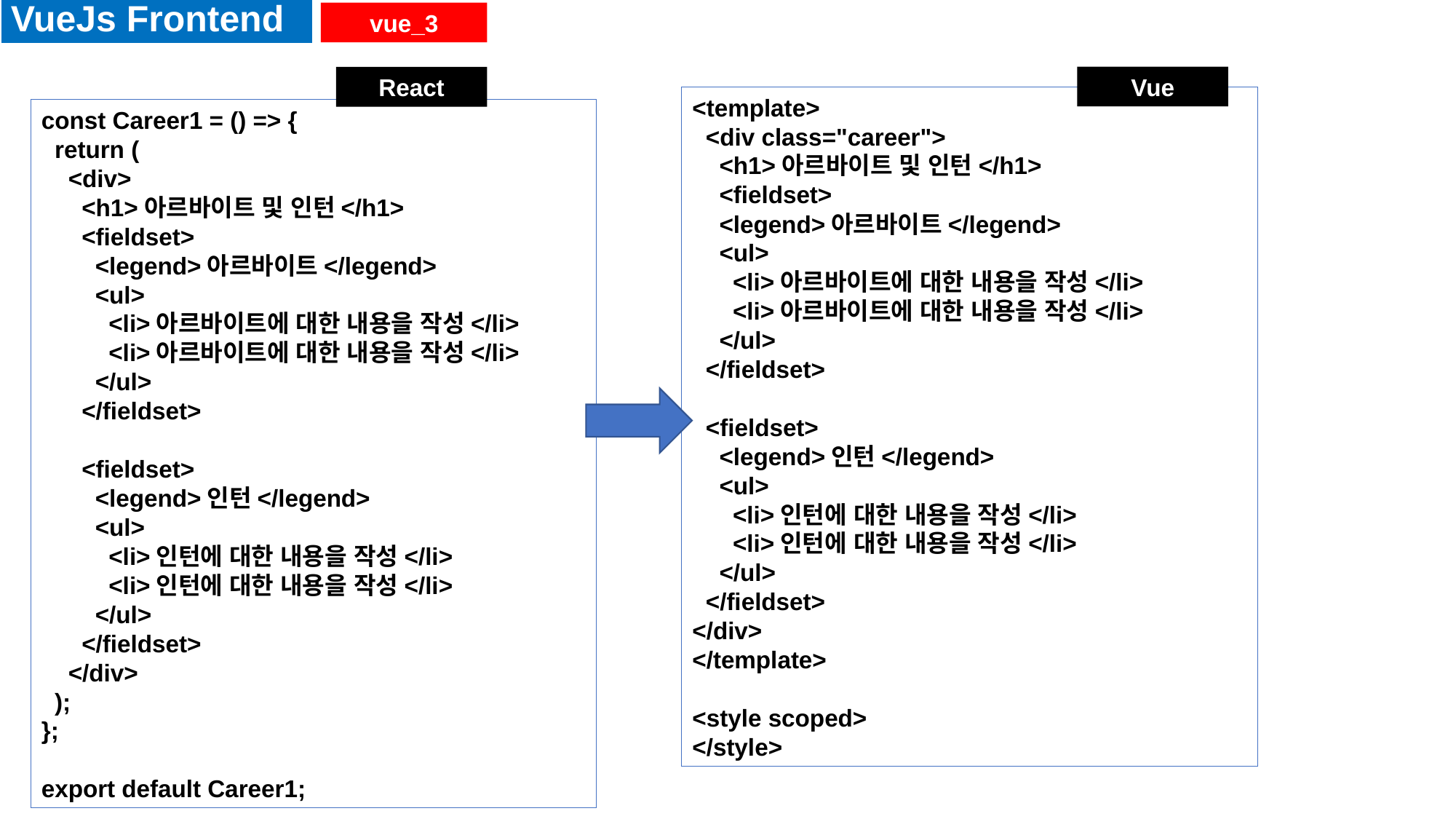

VueJs Frontend
vue_3
Vue
React
<template>
  <div class="career">
    <h1>아르바이트 및 인턴</h1>
    <fieldset>
    <legend>아르바이트</legend>
    <ul>
      <li>아르바이트에 대한 내용을 작성</li>
      <li>아르바이트에 대한 내용을 작성</li>
    </ul>
  </fieldset>
  <fieldset>
    <legend>인턴</legend>
    <ul>
      <li>인턴에 대한 내용을 작성</li>
      <li>인턴에 대한 내용을 작성</li>
    </ul>
  </fieldset>
</div>
</template>
<style scoped>
</style>
const Career1 = () => {
  return (
    <div>
      <h1>아르바이트 및 인턴</h1>
      <fieldset>
        <legend>아르바이트</legend>
        <ul>
          <li>아르바이트에 대한 내용을 작성</li>
          <li>아르바이트에 대한 내용을 작성</li>
        </ul>
      </fieldset>
      <fieldset>
        <legend>인턴</legend>
        <ul>
          <li>인턴에 대한 내용을 작성</li>
          <li>인턴에 대한 내용을 작성</li>
        </ul>
      </fieldset>
    </div>
  );
};
export default Career1;